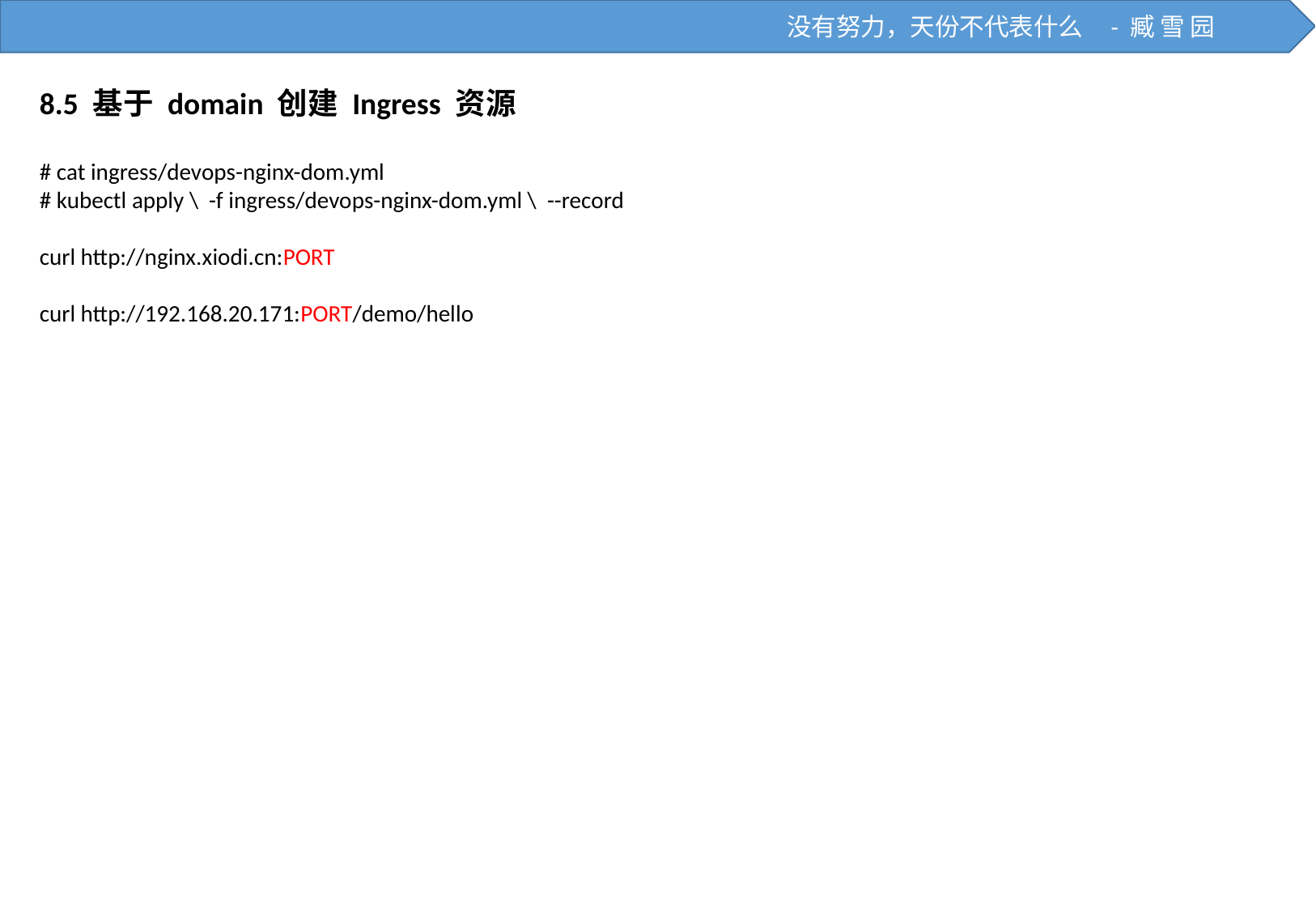

没有努力，天份不代表什么    - 臧 雪 园
8.5 基于 domain 创建 Ingress 资源

# cat ingress/devops-nginx-dom.yml
# kubectl apply \  -f ingress/devops-nginx-dom.yml \  --record

curl http://nginx.xiodi.cn:PORT

curl http://192.168.20.171:PORT/demo/hello